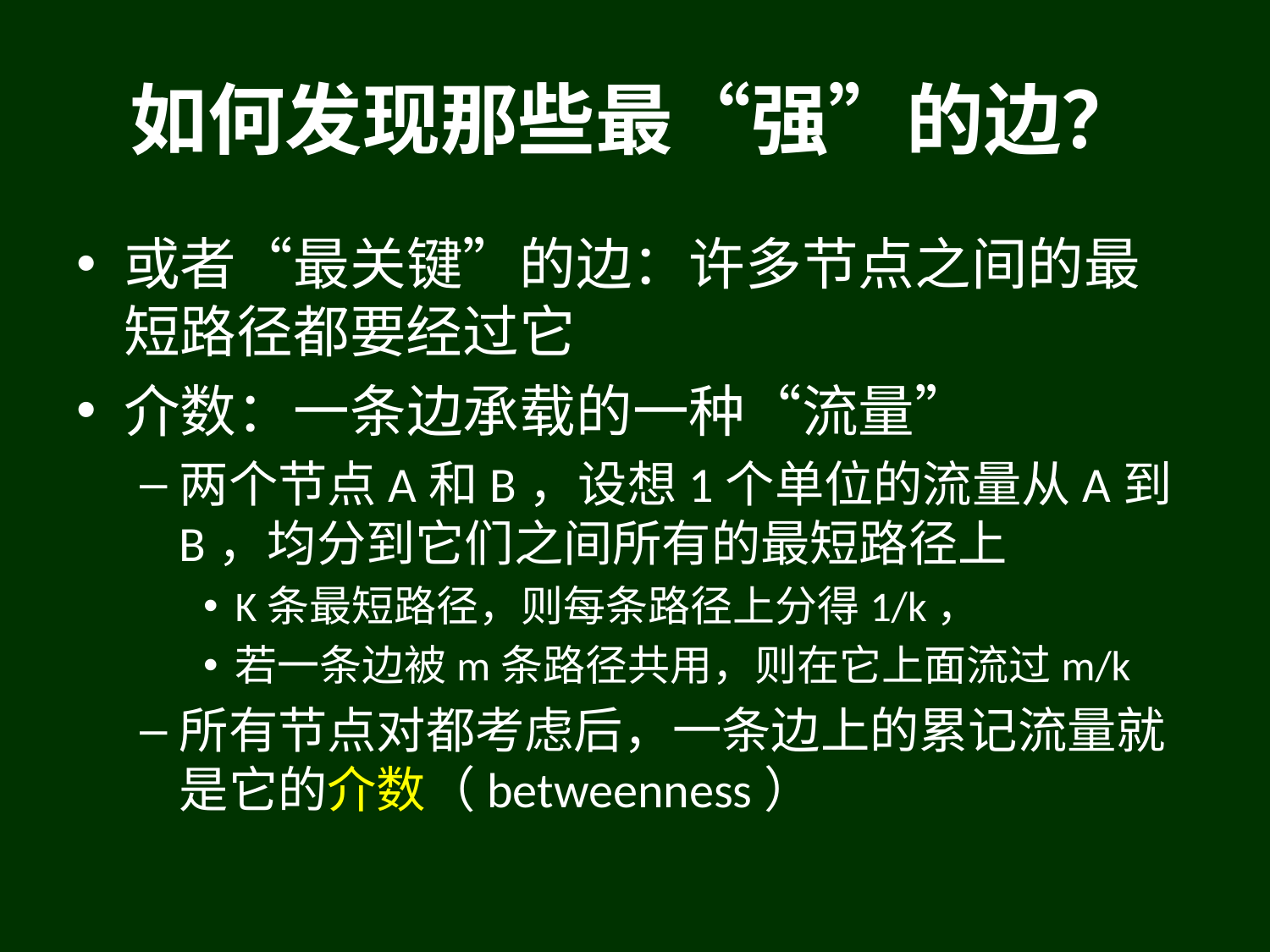

# 如何发现那些最“强”的边？
或者“最关键”的边：许多节点之间的最短路径都要经过它
介数：一条边承载的一种“流量”
两个节点A和B，设想1个单位的流量从A到B，均分到它们之间所有的最短路径上
K条最短路径，则每条路径上分得1/k，
若一条边被m条路径共用，则在它上面流过m/k
所有节点对都考虑后，一条边上的累记流量就是它的介数（betweenness）